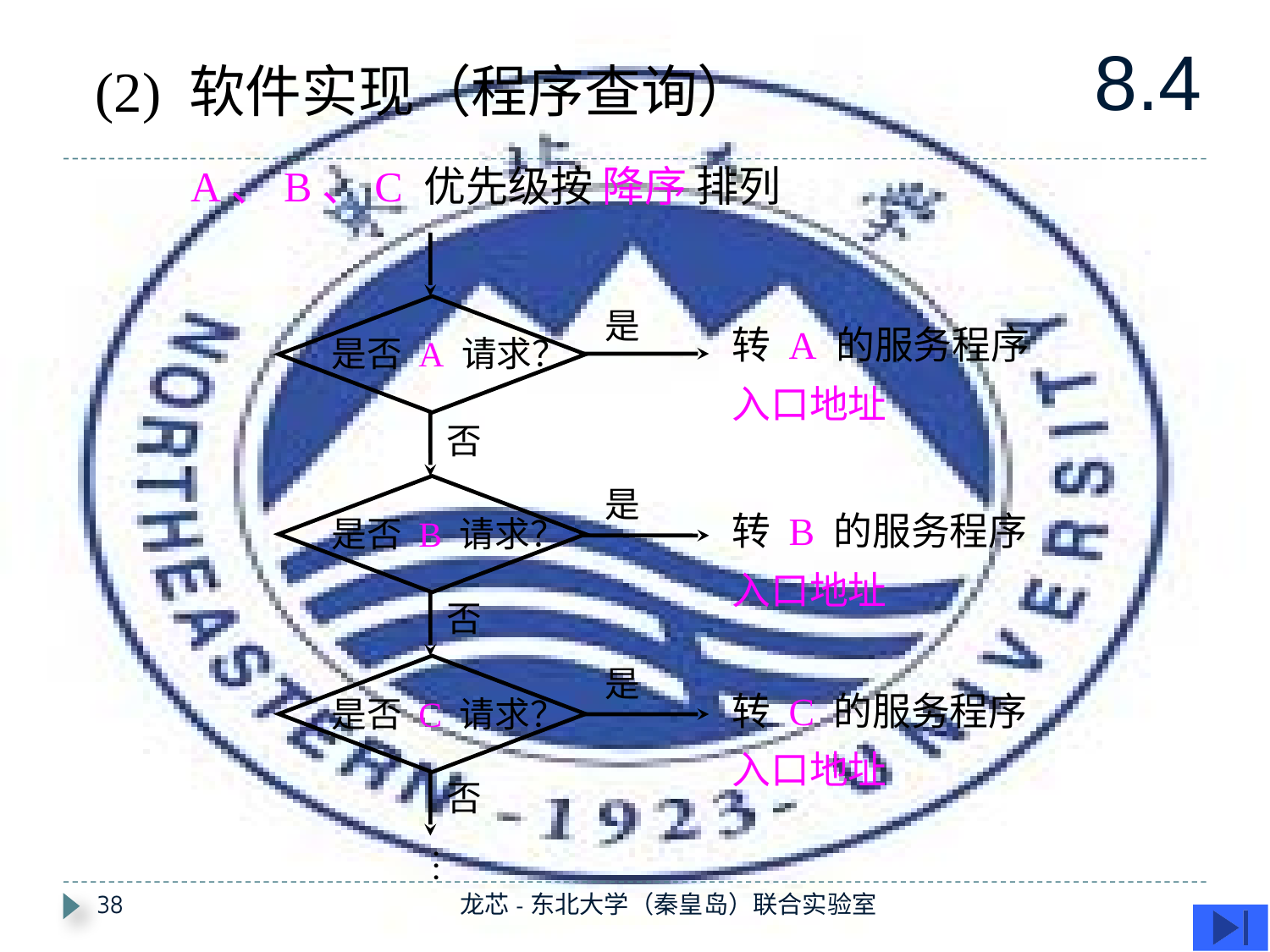

8.4
(2) 软件实现（程序查询）
A、B、C 优先级按 降序 排列

是否 A 请求？
是

转 A 的服务程序
入口地址

否

是否 B 请求？
是

转 B 的服务程序
入口地址
否

是否 C 请求？
是

转 C 的服务程序
入口地址
否

…
38
龙芯-东北大学（秦皇岛）联合实验室